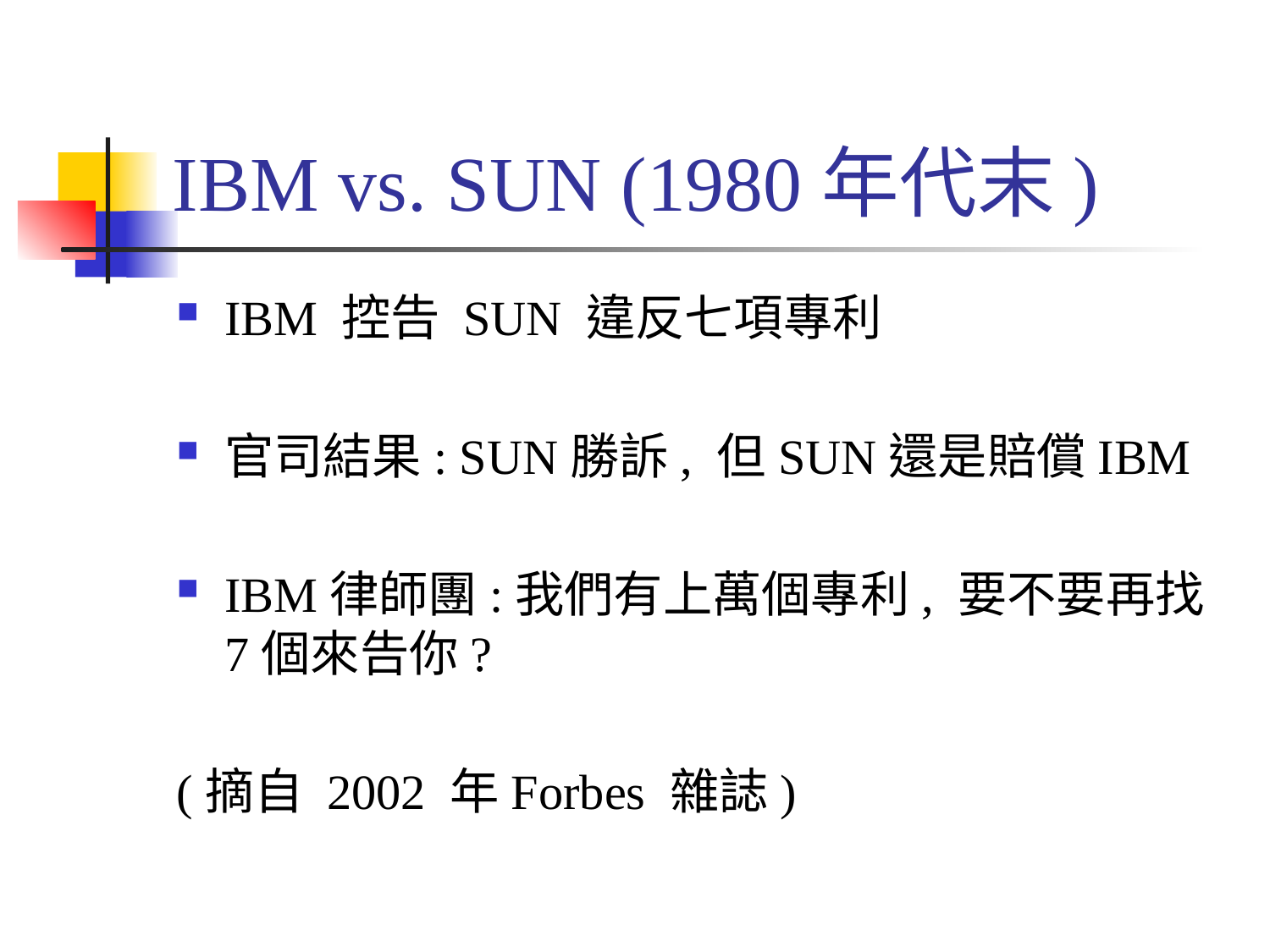

# IBM vs. SUN (1980年代末)
IBM 控告 SUN 違反七項專利

官司結果: SUN勝訴, 但SUN還是賠償IBM

IBM律師團:我們有上萬個專利, 要不要再找7個來告你?

(摘自 2002 年Forbes 雜誌)